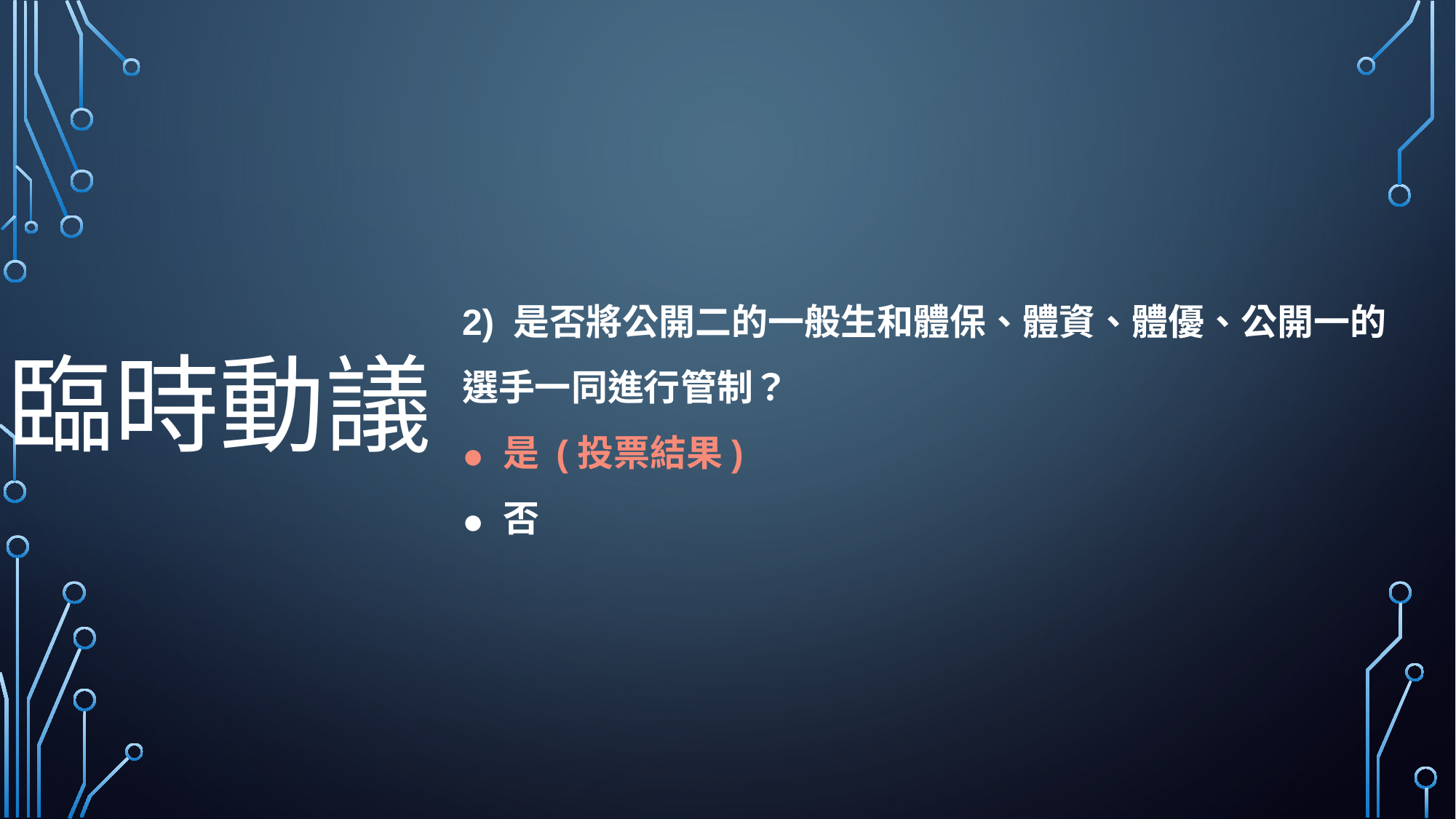

臨時動議
2) 是否將公開二的一般生和體保、體資、體優、公開一的選手一同進行管制？
是 (投票結果)
否